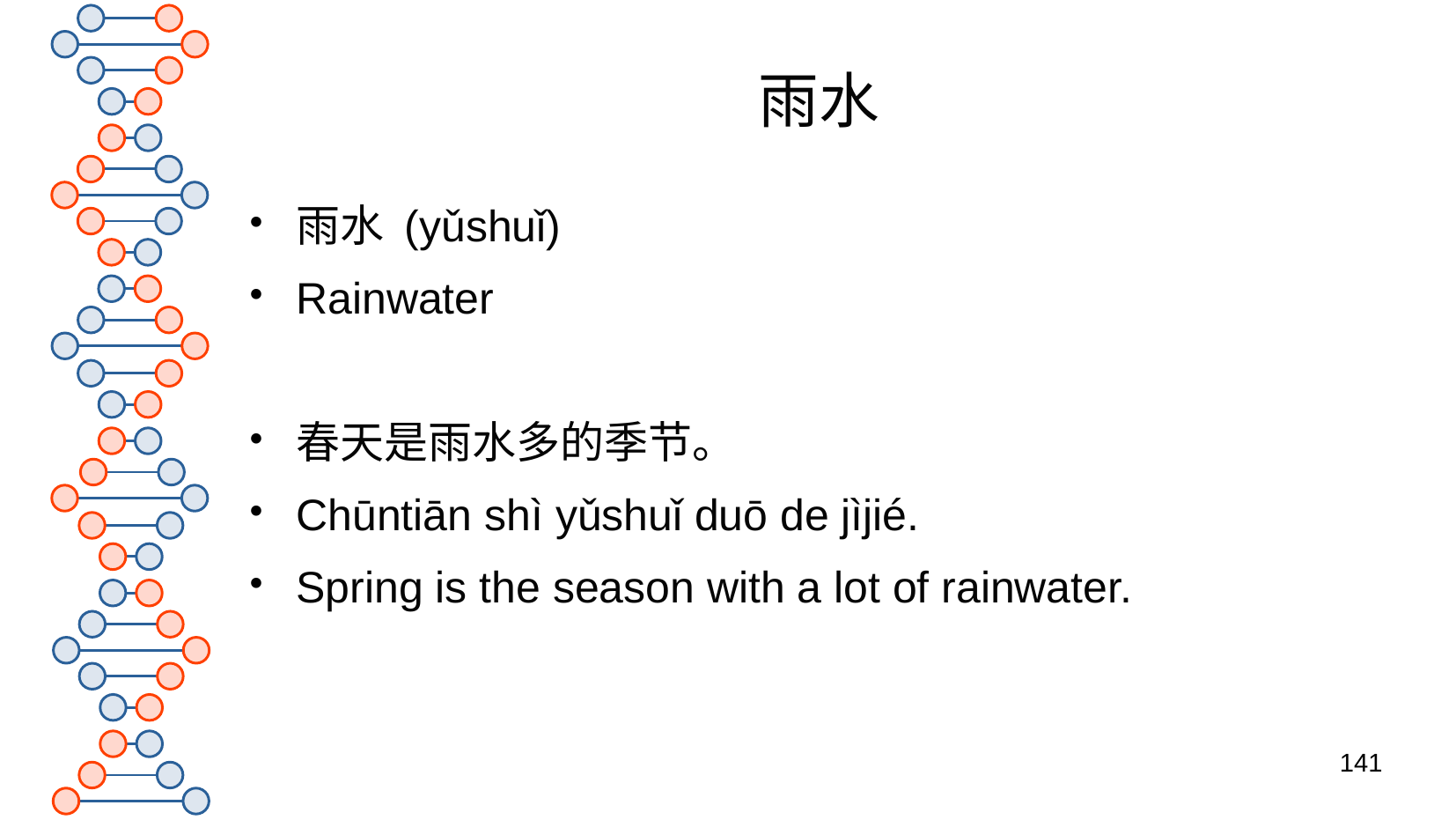

# 雨水
雨水 (yǔshuǐ)
Rainwater

春天是雨水多的季节。
Chūntiān shì yǔshuǐ duō de jìjié.
Spring is the season with a lot of rainwater.

141